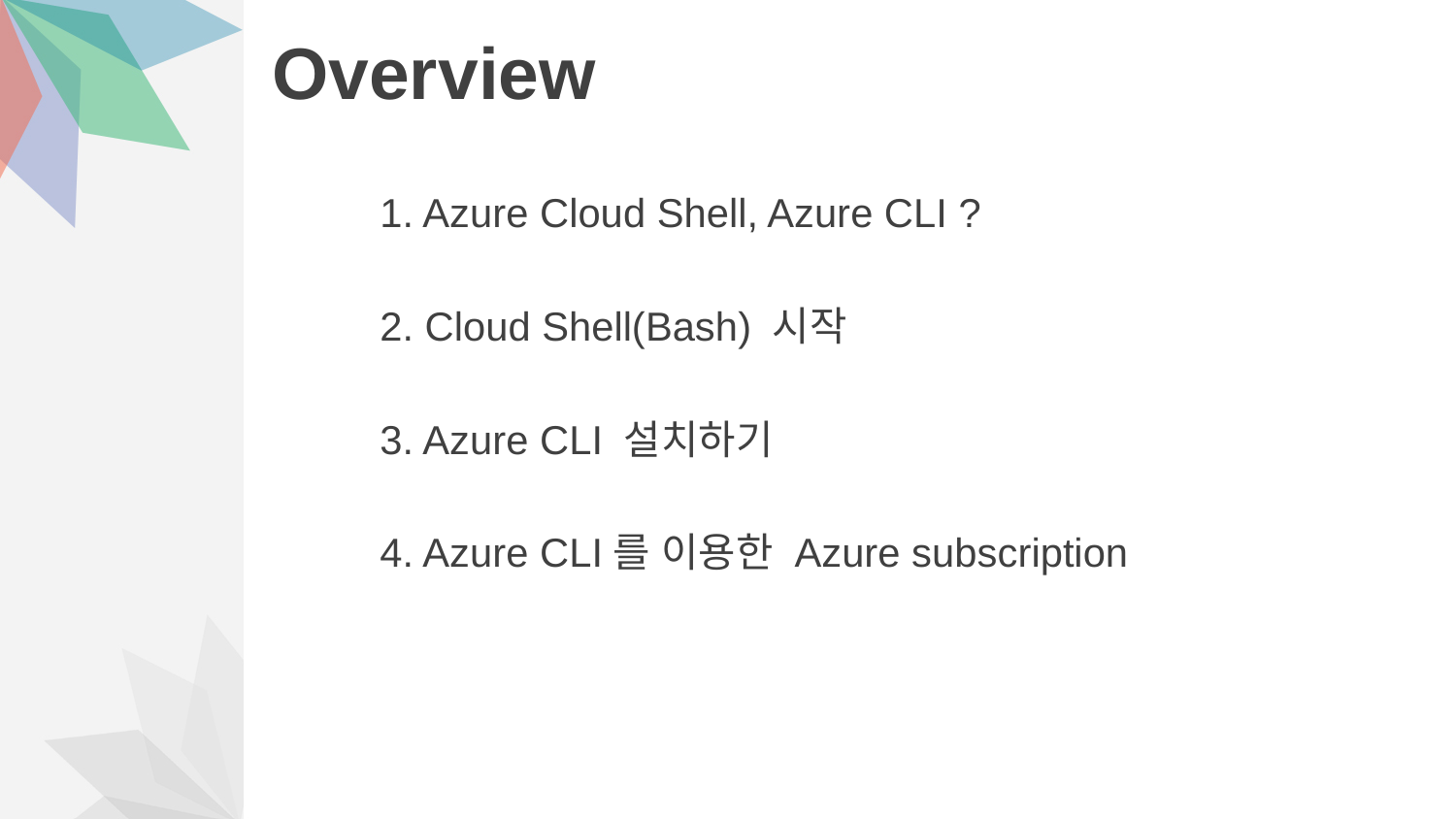

# Overview
1. Azure Cloud Shell, Azure CLI ?

2. Cloud Shell(Bash) 시작

3. Azure CLI 설치하기

4. Azure CLI를 이용한 Azure subscription